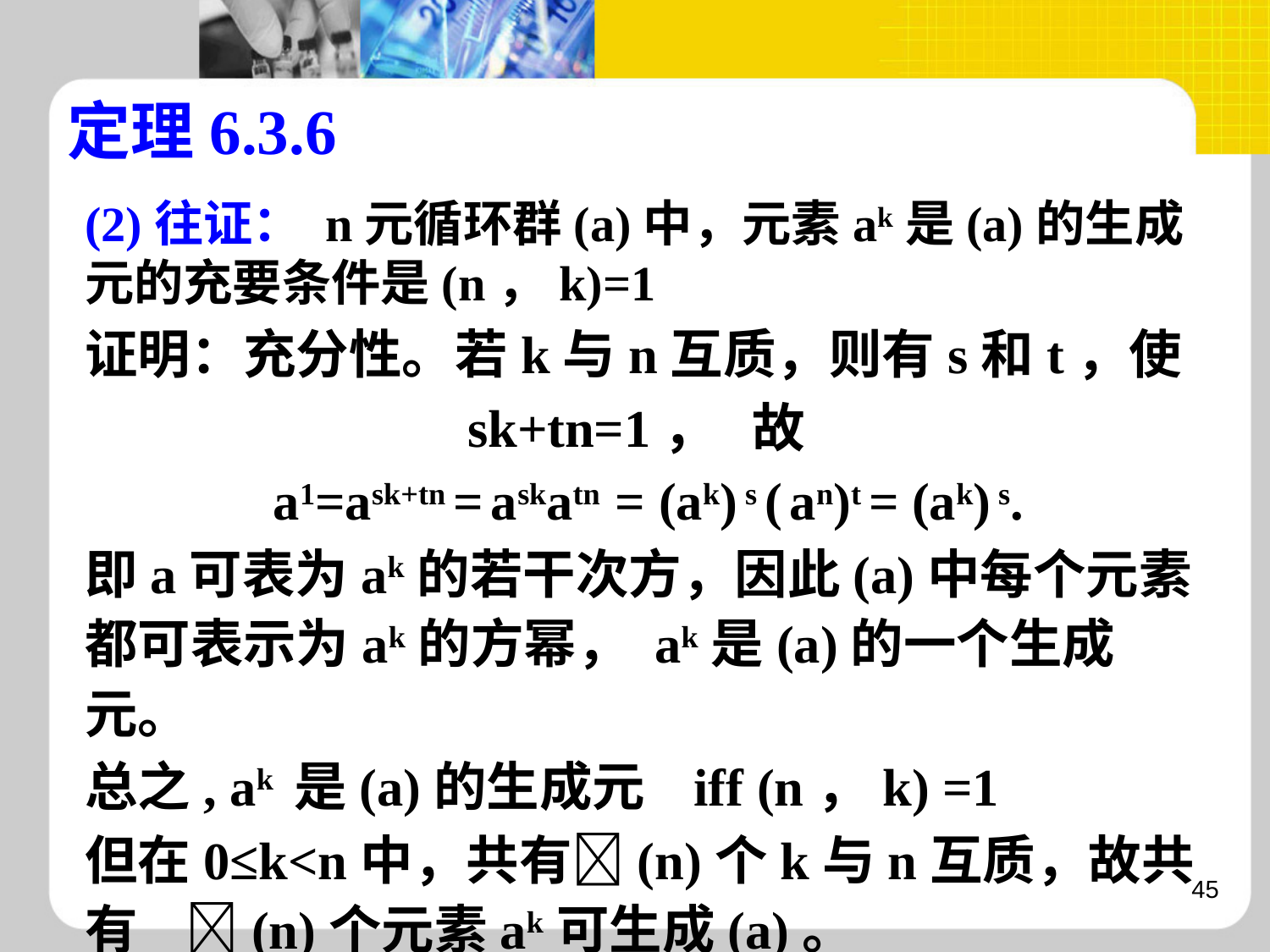

# 定理6.3.6
(2)往证： n元循环群(a)中，元素ak是(a)的生成元的充要条件是(n，k)=1
证明：充分性。若k与n互质，则有s和t，使
sk+tn=1，   故
a1=ask+tn = askatn  = (ak) s ( an)t = (ak) s.
即a可表为ak的若干次方，因此(a)中每个元素都可表示为ak的方幂， ak是(a)的一个生成元。
总之, ak 是(a)的生成元   iff (n，k) =1
但在0≤k<n中，共有ϕ(n)个k与n互质，故共有    ϕ(n)个元素ak可生成(a)。

45